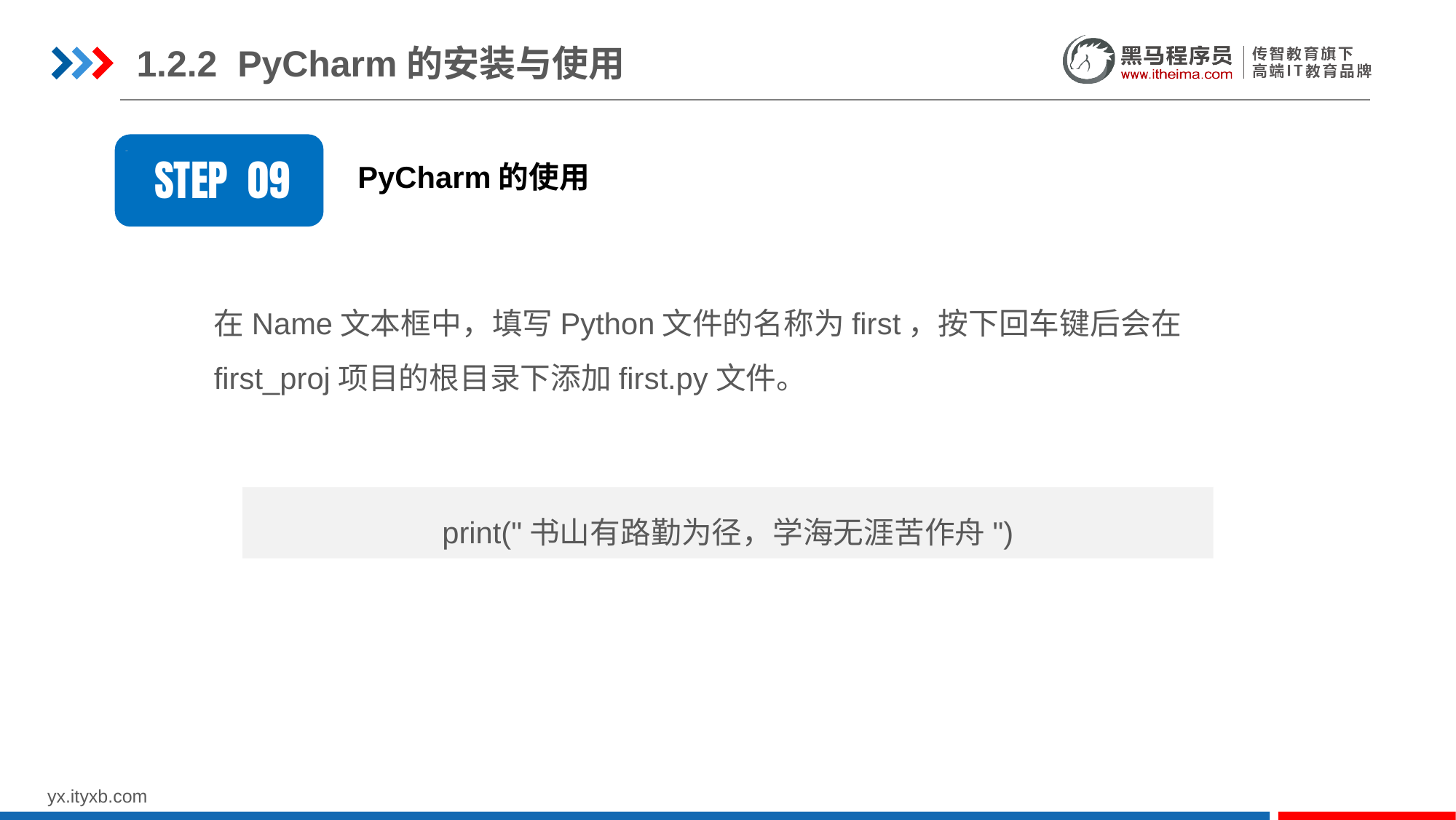

1.2.2  PyCharm的安装与使用
PyCharm的使用

STEP  09
在Name文本框中，填写Python文件的名称为first，按下回车键后会在first_proj项目的根目录下添加first.py文件。
print("书山有路勤为径，学海无涯苦作舟")